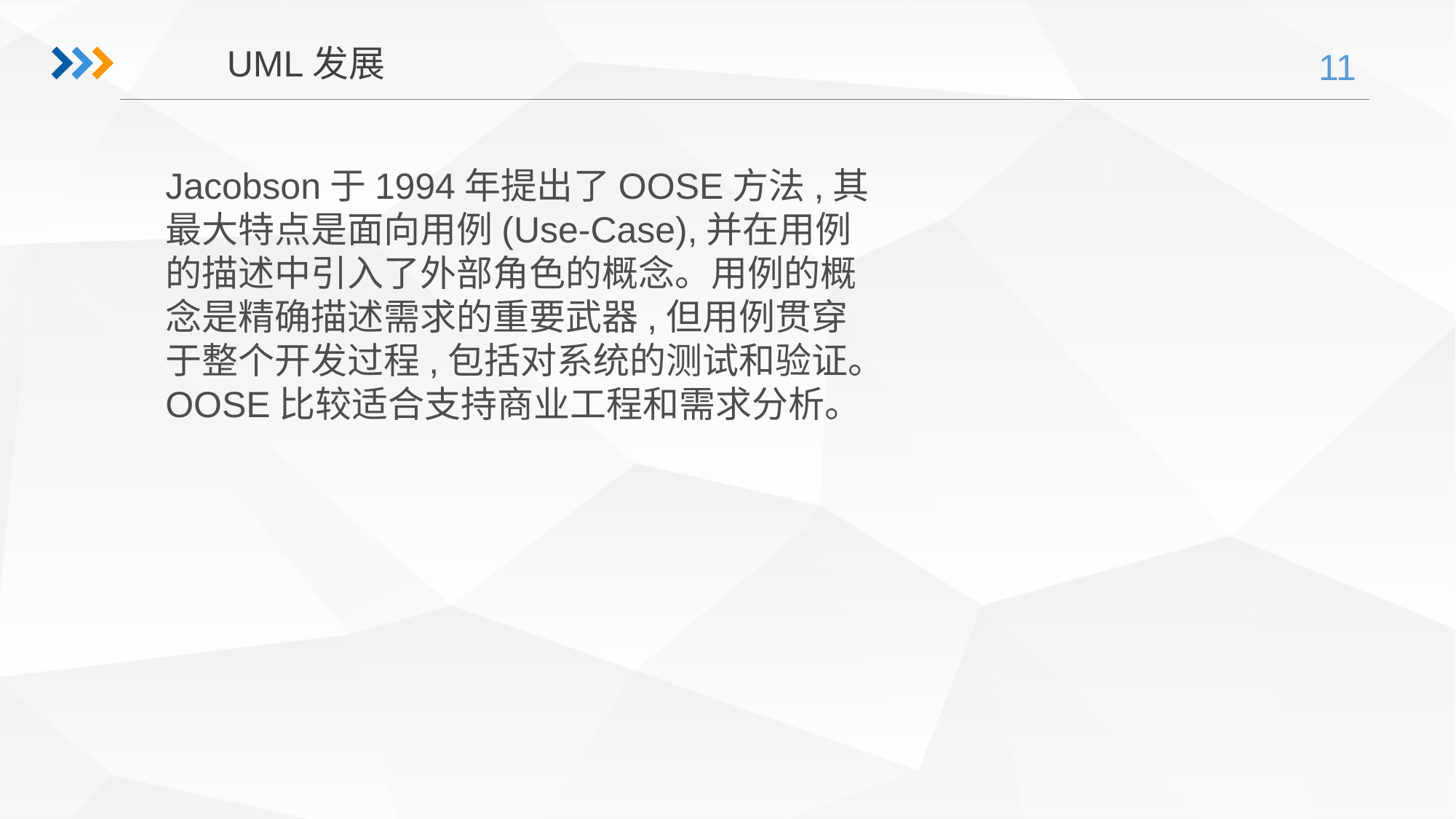

UML发展
Jacobson于1994年提出了OOSE方法,其最大特点是面向用例(Use-Case),并在用例的描述中引入了外部角色的概念。用例的概念是精确描述需求的重要武器,但用例贯穿于整个开发过程,包括对系统的测试和验证。OOSE比较适合支持商业工程和需求分析。